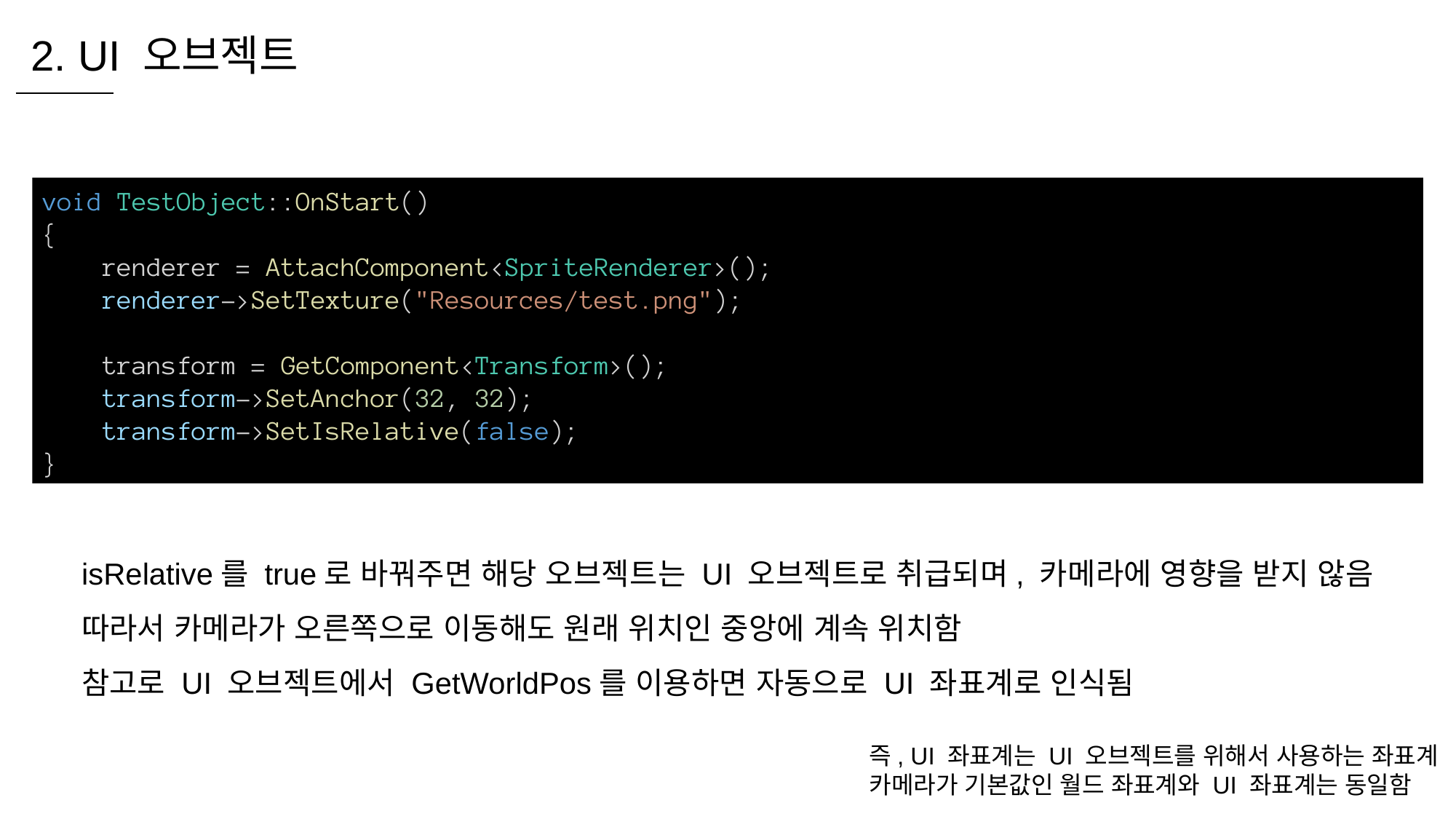

2. UI 오브젝트
void TestObject::OnStart()
{
    renderer = AttachComponent<SpriteRenderer>();
    renderer->SetTexture("Resources/test.png");
    transform = GetComponent<Transform>();
    transform->SetAnchor(32, 32);
    transform->SetIsRelative(false);
}
isRelative를 true로 바꿔주면 해당 오브젝트는 UI 오브젝트로 취급되며, 카메라에 영향을 받지 않음
따라서 카메라가 오른쪽으로 이동해도 원래 위치인 중앙에 계속 위치함
참고로 UI 오브젝트에서 GetWorldPos를 이용하면 자동으로 UI 좌표계로 인식됨
즉, UI 좌표계는 UI 오브젝트를 위해서 사용하는 좌표계
카메라가 기본값인 월드 좌표계와 UI 좌표계는 동일함